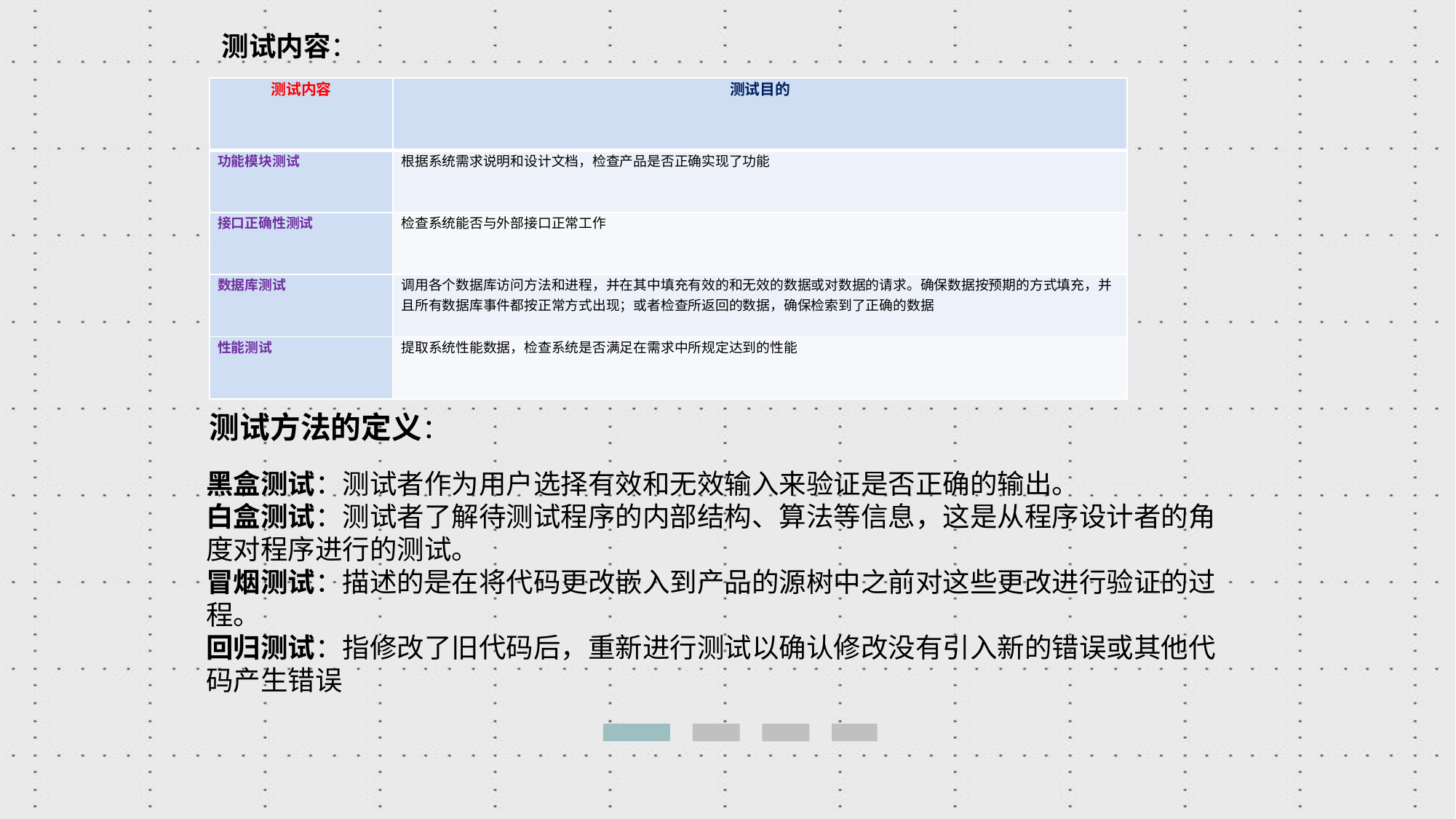

测试内容：
| 测试内容 | 测试目的 |
| --- | --- |
| 功能模块测试 | 根据系统需求说明和设计文档，检查产品是否正确实现了功能 |
| 接口正确性测试 | 检查系统能否与外部接口正常工作 |
| 数据库测试 | 调用各个数据库访问方法和进程，并在其中填充有效的和无效的数据或对数据的请求。确保数据按预期的方式填充，并且所有数据库事件都按正常方式出现；或者检查所返回的数据，确保检索到了正确的数据 |
| 性能测试 | 提取系统性能数据，检查系统是否满足在需求中所规定达到的性能 |
测试方法的定义：
黑盒测试：测试者作为用户选择有效和无效输入来验证是否正确的输出。
白盒测试：测试者了解待测试程序的内部结构、算法等信息，这是从程序设计者的角度对程序进行的测试。
冒烟测试：描述的是在将代码更改嵌入到产品的源树中之前对这些更改进行验证的过程。
回归测试：指修改了旧代码后，重新进行测试以确认修改没有引入新的错误或其他代码产生错误